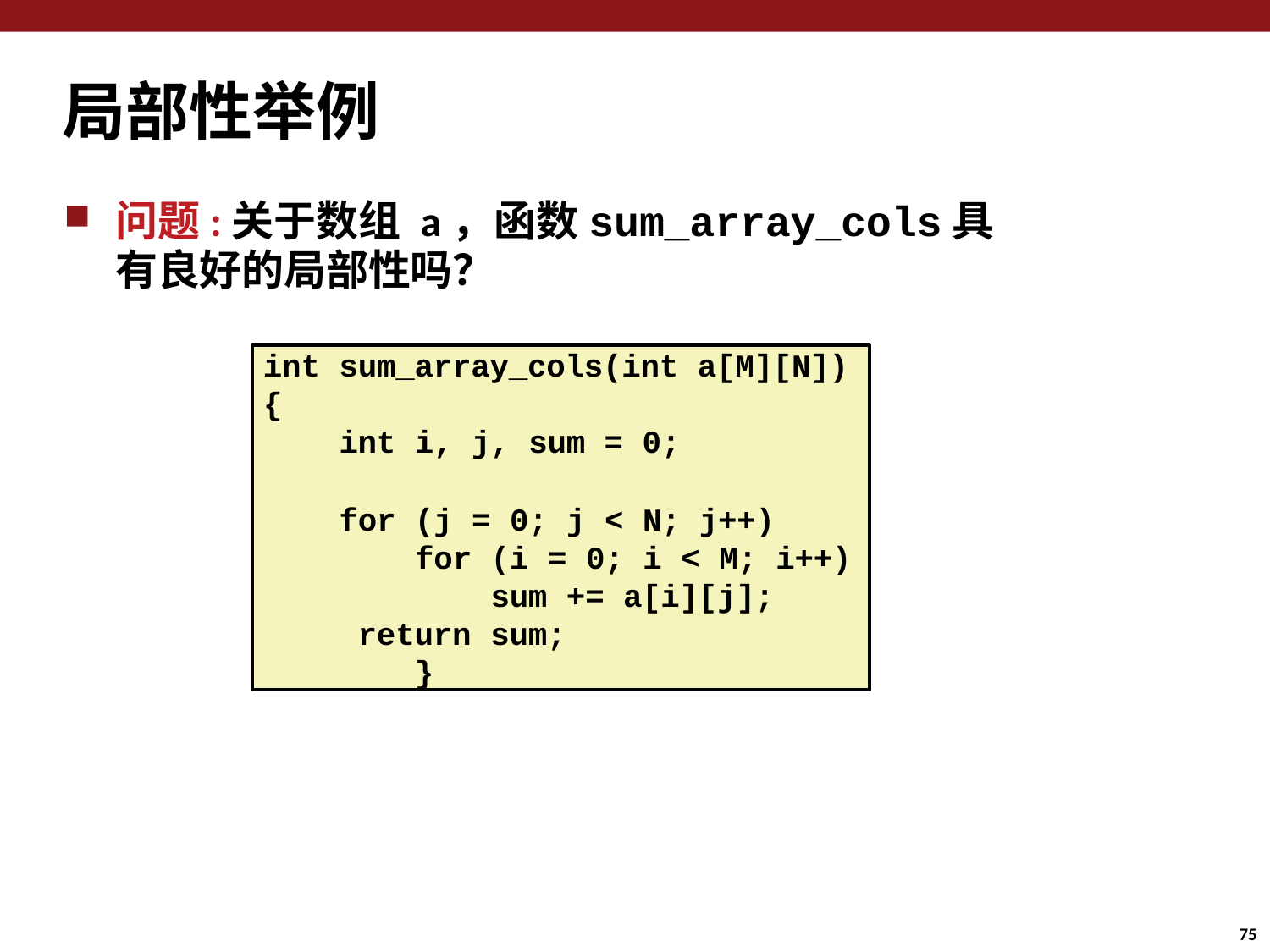

# 局部性举例
问题:关于数组 a，函数sum_array_cols具有良好的局部性吗？
int sum_array_cols(int a[M][N])
{
int i, j, sum = 0;

for (j = 0; j < N; j++)  for (i = 0; i < M; i++)
sum += a[i][j];  return sum;
}
75